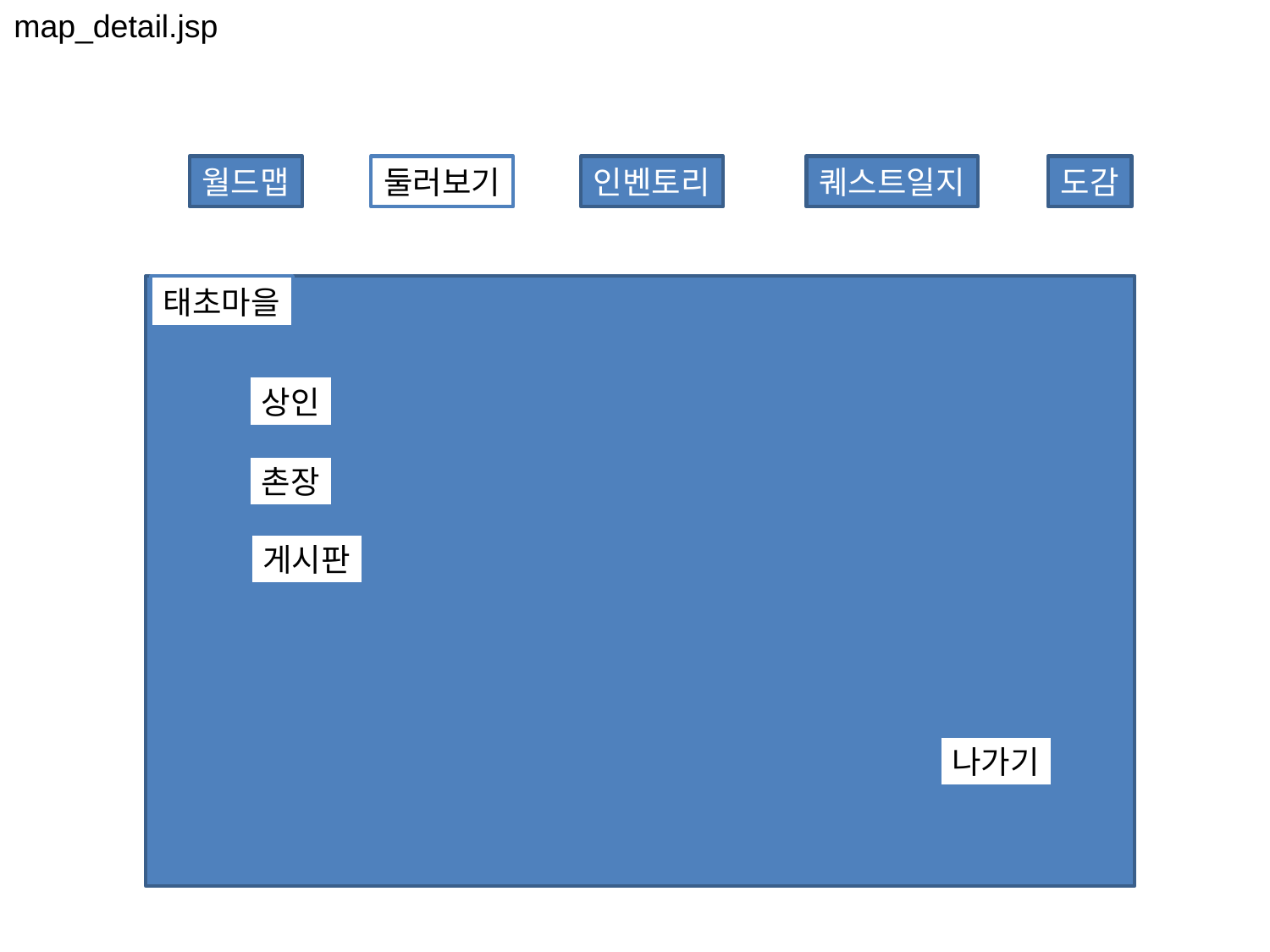

map_detail.jsp
월드맵
둘러보기
인벤토리
퀘스트일지
도감
태초마을

상인
촌장
게시판
나가기